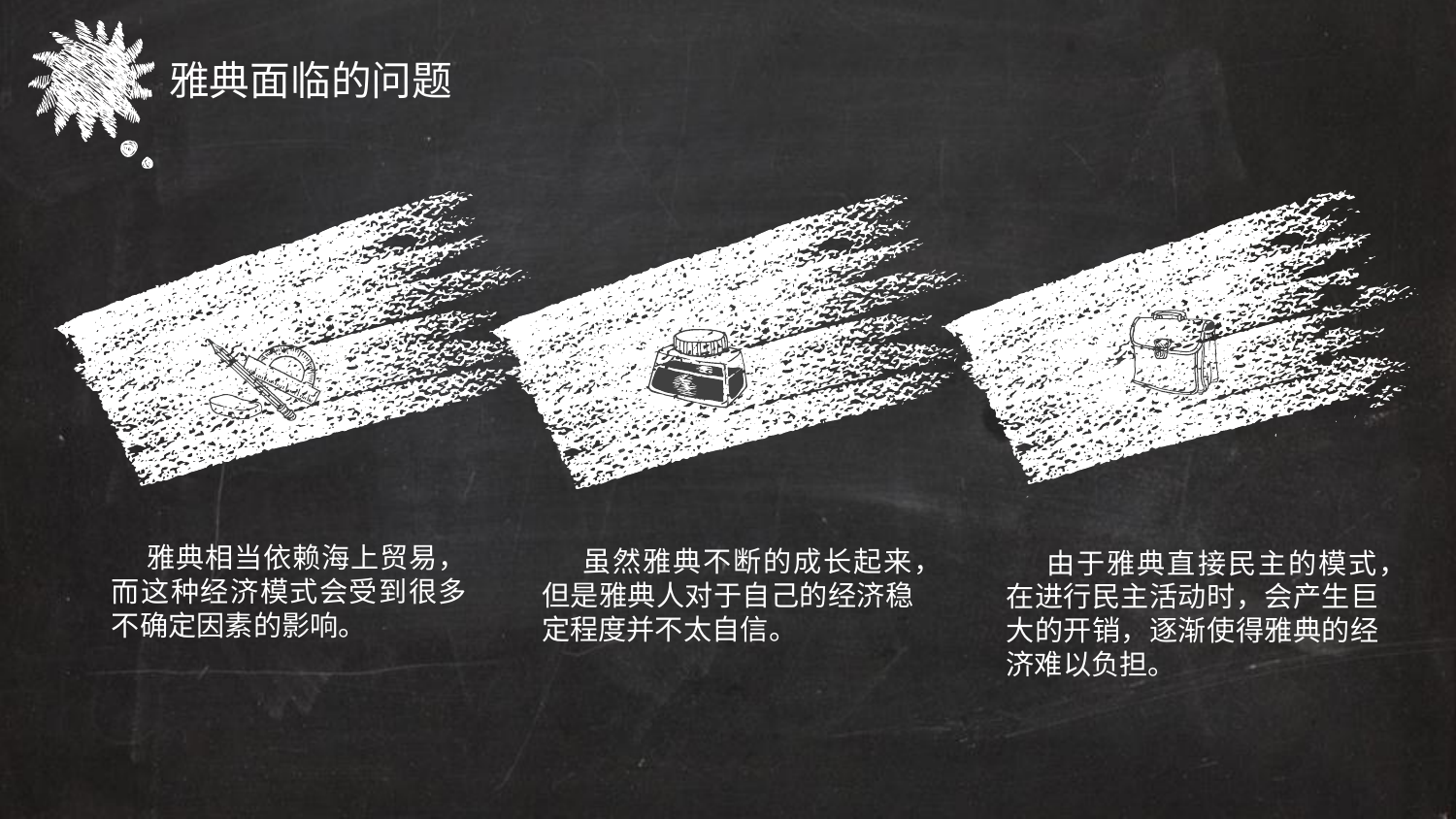

雅典面临的问题

    雅典相当依赖海上贸易，而这种经济模式会受到很多不确定因素的影响。
    虽然雅典不断的成长起来，但是雅典人对于自己的经济稳定程度并不太自信。
    由于雅典直接民主的模式，在进行民主活动时，会产生巨大的开销，逐渐使得雅典的经济难以负担。